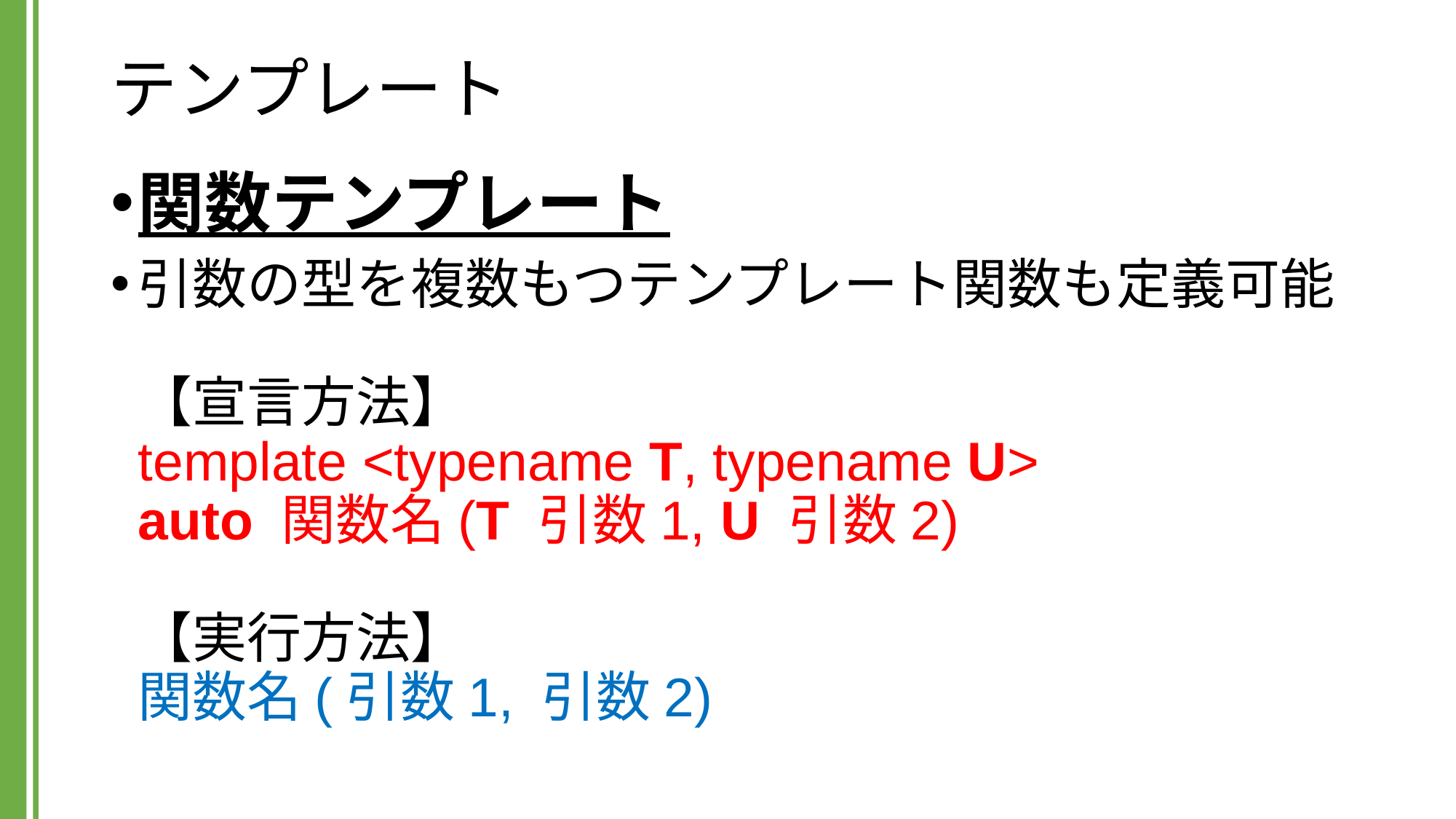

# テンプレート
関数テンプレート
引数の型を複数もつテンプレート関数も定義可能
【宣言方法】
template <typename T, typename U>
auto 関数名(T 引数1, U 引数2)
【実行方法】
関数名(引数1, 引数2)